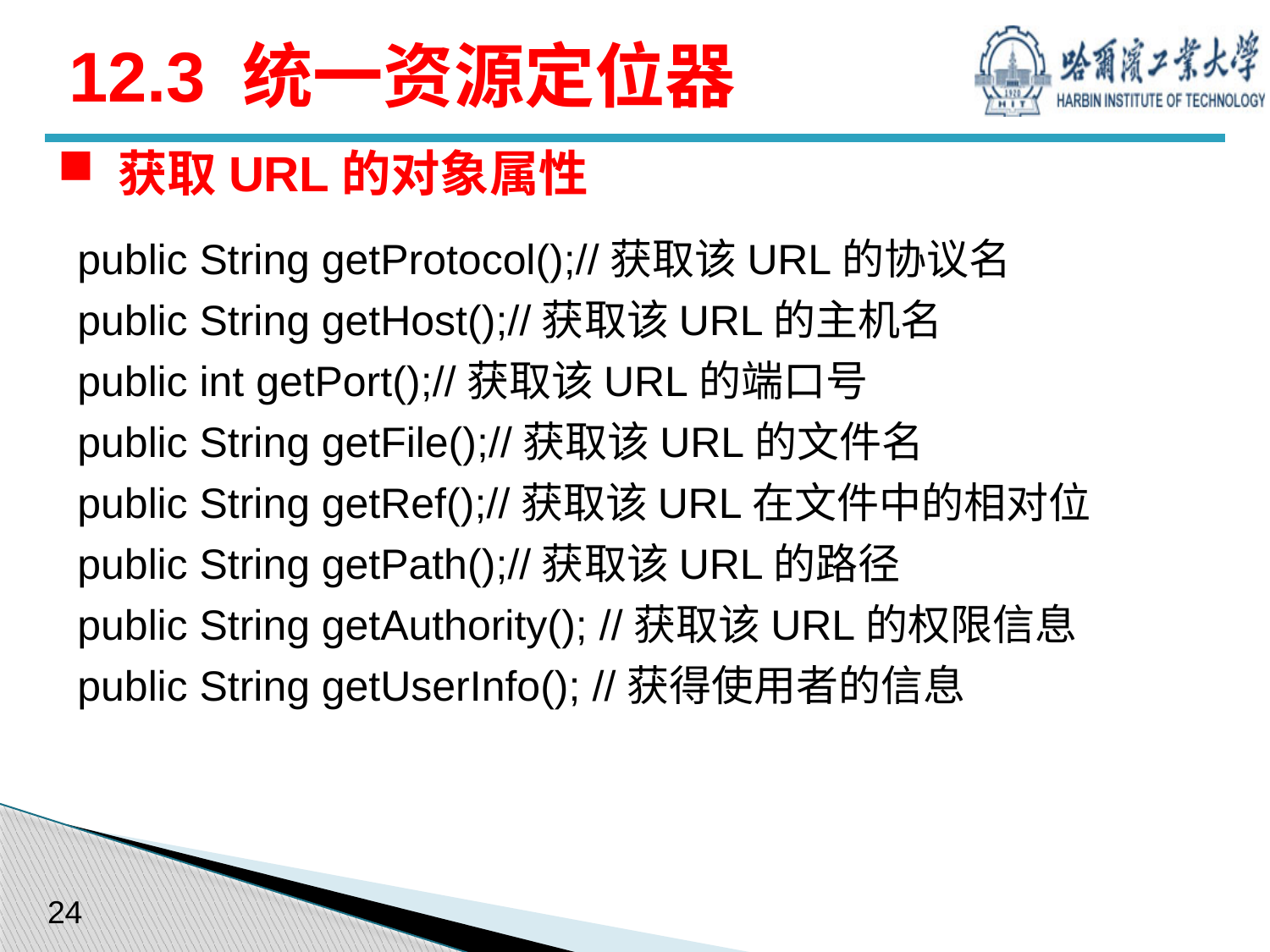

# 12.3 统一资源定位器
 获取URL的对象属性
public String getProtocol();//获取该URL的协议名
public String getHost();//获取该URL的主机名
public int getPort();//获取该URL的端口号
public String getFile();//获取该URL的文件名
public String getRef();//获取该URL在文件中的相对位
public String getPath();//获取该URL的路径
public String getAuthority(); //获取该URL的权限信息
public String getUserInfo(); //获得使用者的信息